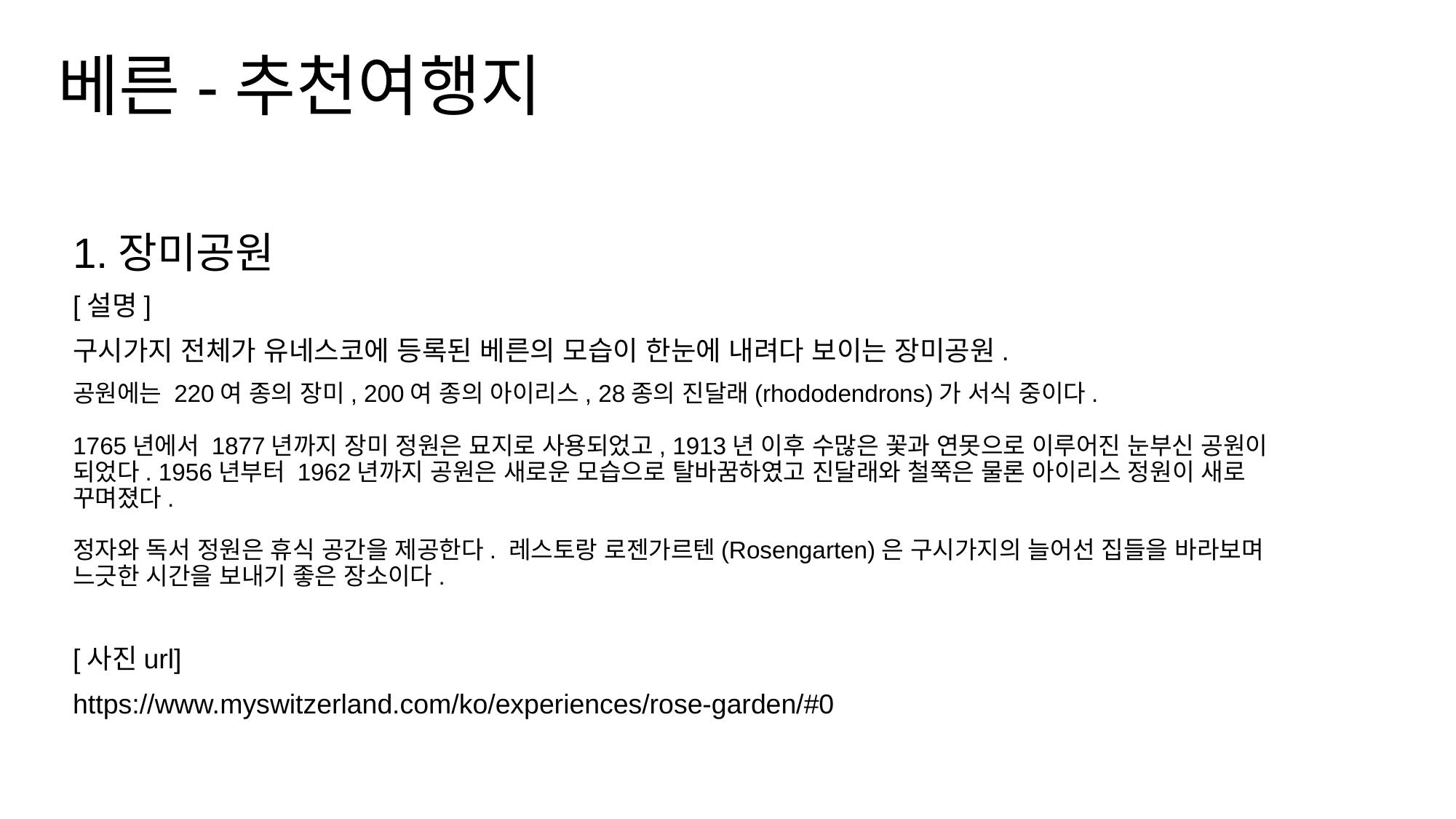

# 베른-추천여행지
1.장미공원
[설명]
구시가지 전체가 유네스코에 등록된 베른의 모습이 한눈에 내려다 보이는 장미공원.
공원에는 220여 종의 장미, 200여 종의 아이리스, 28종의 진달래(rhododendrons)가 서식 중이다.
1765년에서 1877년까지 장미 정원은 묘지로 사용되었고, 1913년 이후 수많은 꽃과 연못으로 이루어진 눈부신 공원이 되었다. 1956년부터 1962년까지 공원은 새로운 모습으로 탈바꿈하였고 진달래와 철쭉은 물론 아이리스 정원이 새로 꾸며졌다.
정자와 독서 정원은 휴식 공간을 제공한다. 레스토랑 로젠가르텐(Rosengarten)은 구시가지의 늘어선 집들을 바라보며 느긋한 시간을 보내기 좋은 장소이다.

[사진url]
https://www.myswitzerland.com/ko/experiences/rose-garden/#0